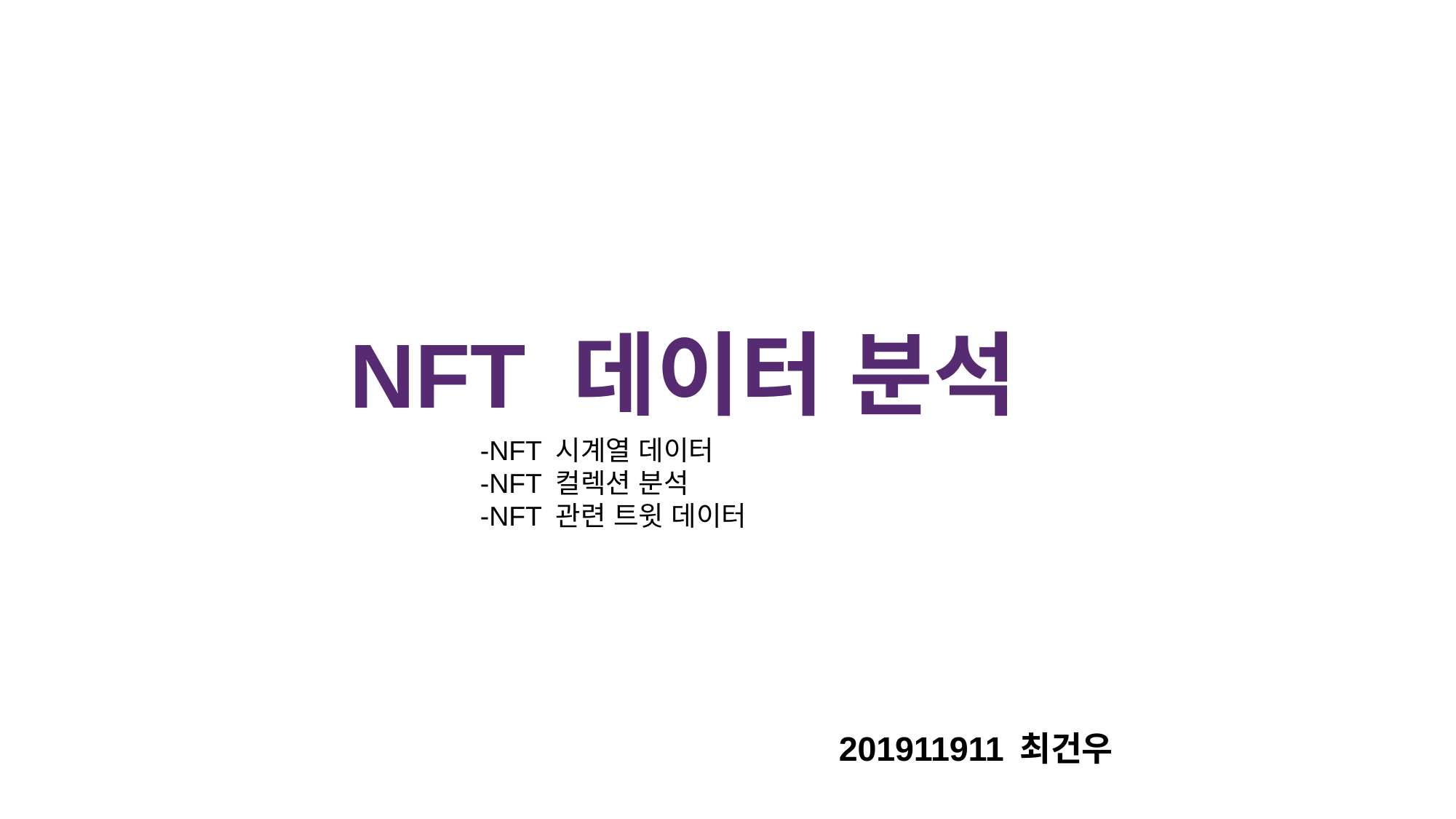

NFT 데이터 분석

-NFT 시계열 데이터
-NFT 컬렉션 분석
-NFT 관련 트윗 데이터

# 201911911 최건우